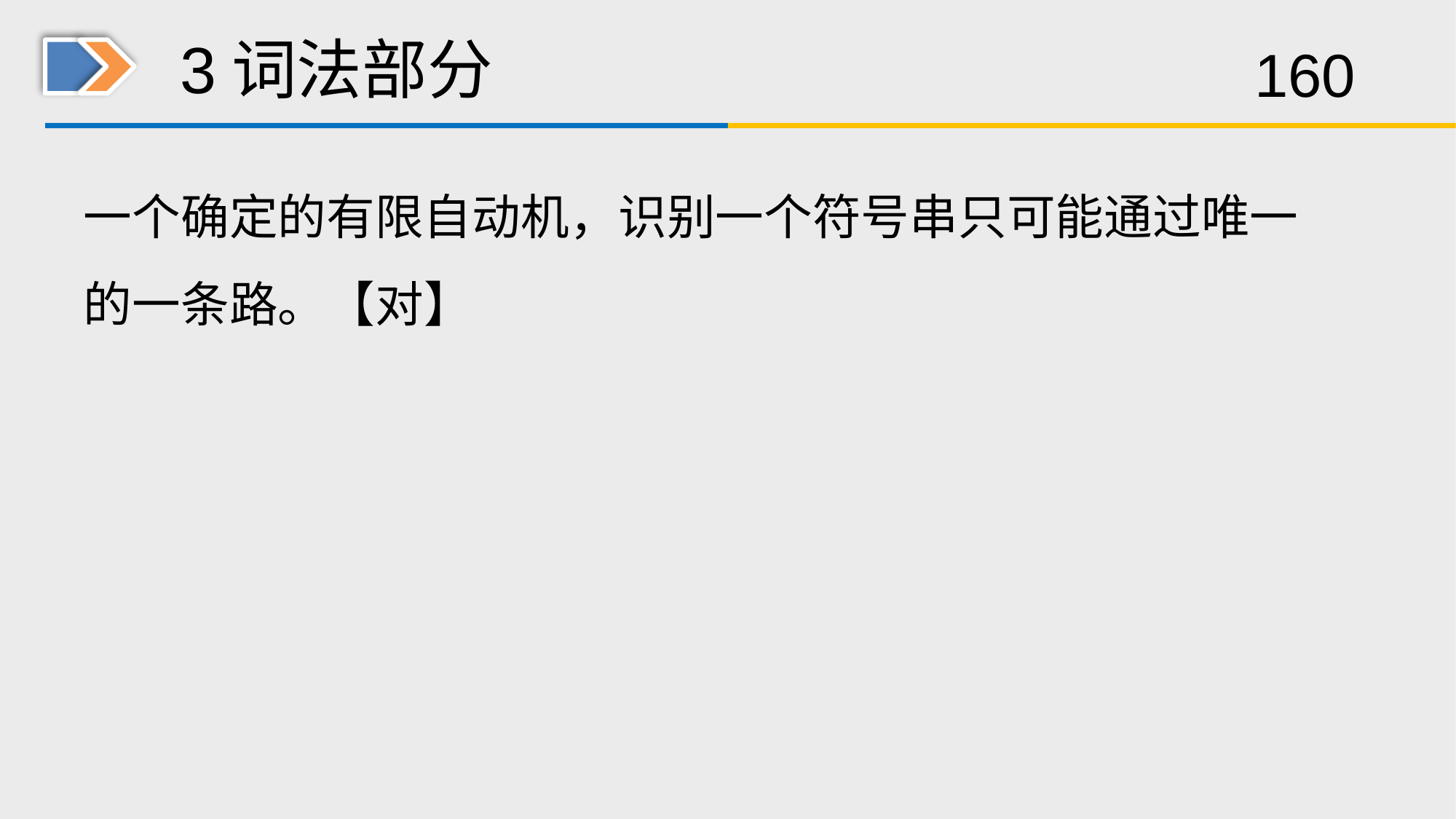

# 3词法部分
160
一个确定的有限自动机，识别一个符号串只可能通过唯一的一条路。【对】